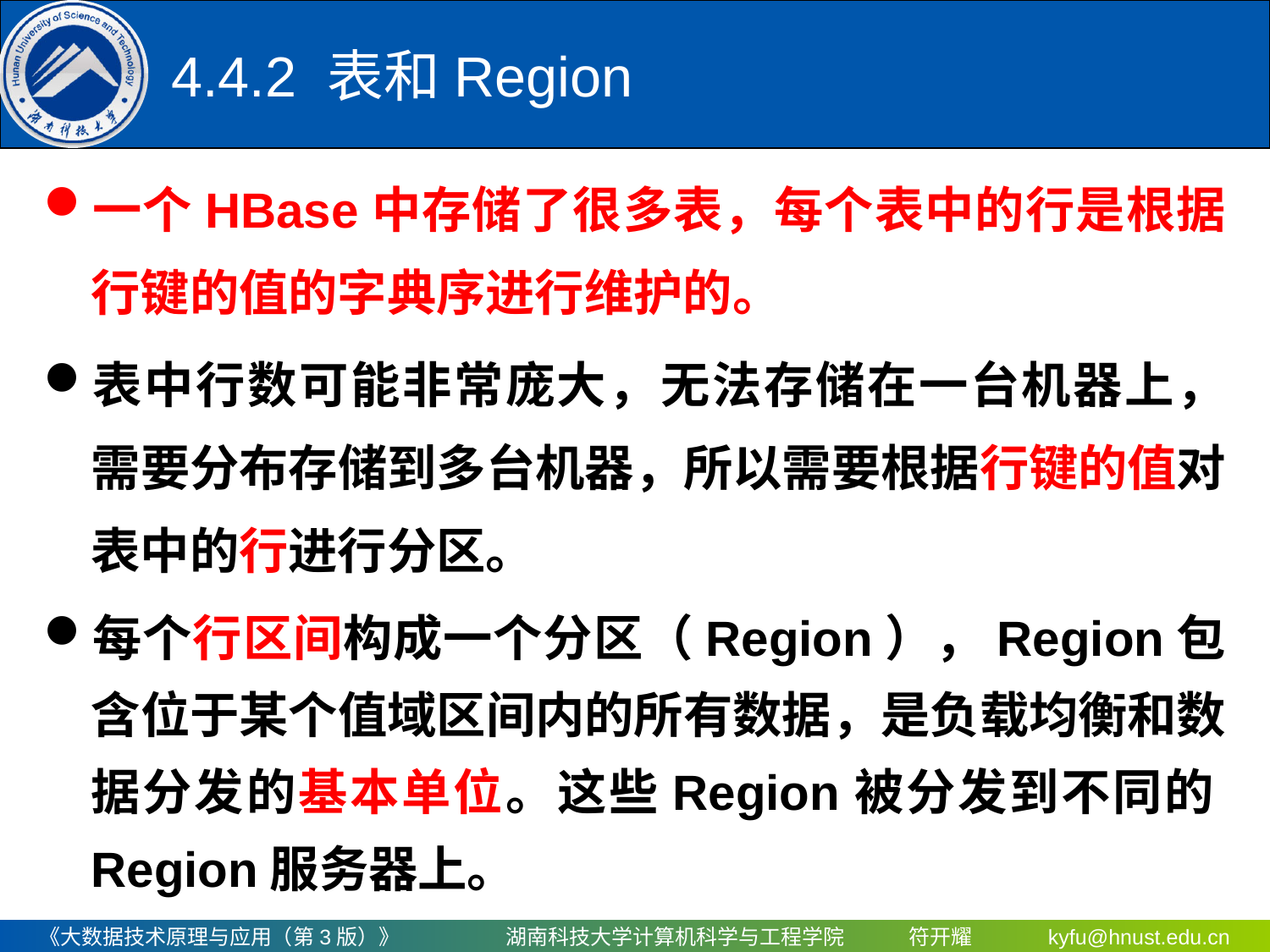

# 4.4.2	 表和Region
一个HBase中存储了很多表，每个表中的行是根据行键的值的字典序进行维护的。
表中行数可能非常庞大，无法存储在一台机器上，需要分布存储到多台机器，所以需要根据行键的值对表中的行进行分区。
每个行区间构成一个分区（Region），Region包含位于某个值域区间内的所有数据，是负载均衡和数据分发的基本单位。这些Region被分发到不同的Region服务器上。